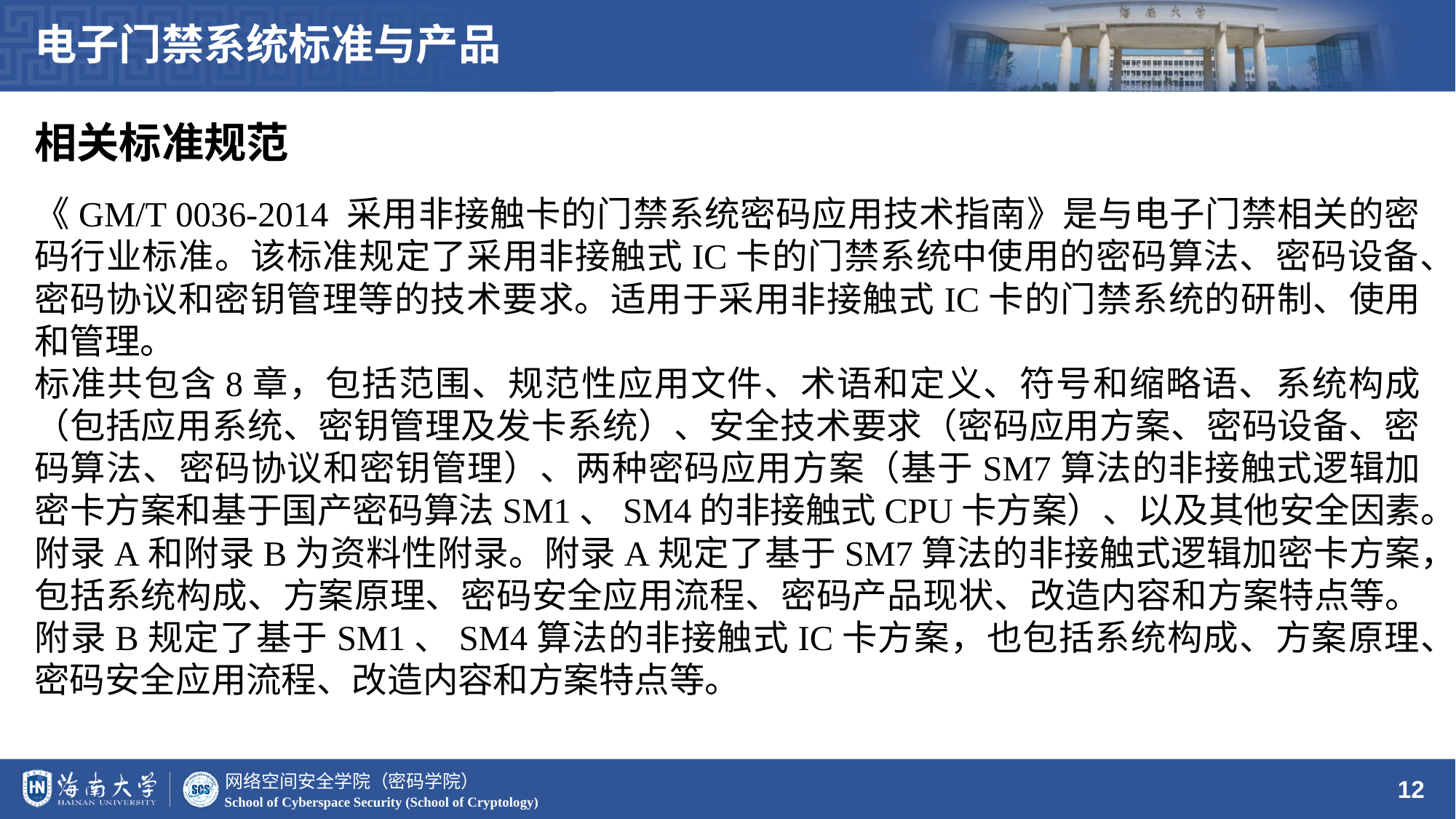

电子门禁系统标准与产品
相关标准规范
《GM/T 0036-2014 采用非接触卡的门禁系统密码应用技术指南》是与电子门禁相关的密码行业标准。该标准规定了采用非接触式IC卡的门禁系统中使用的密码算法、密码设备、密码协议和密钥管理等的技术要求。适用于采用非接触式IC卡的门禁系统的研制、使用和管理。
标准共包含8章，包括范围、规范性应用文件、术语和定义、符号和缩略语、系统构成（包括应用系统、密钥管理及发卡系统）、安全技术要求（密码应用方案、密码设备、密码算法、密码协议和密钥管理）、两种密码应用方案（基于SM7算法的非接触式逻辑加密卡方案和基于国产密码算法SM1、SM4的非接触式CPU卡方案）、以及其他安全因素。
附录A和附录B为资料性附录。附录A规定了基于SM7算法的非接触式逻辑加密卡方案，包括系统构成、方案原理、密码安全应用流程、密码产品现状、改造内容和方案特点等。附录B规定了基于SM1、SM4算法的非接触式IC卡方案，也包括系统构成、方案原理、密码安全应用流程、改造内容和方案特点等。
12